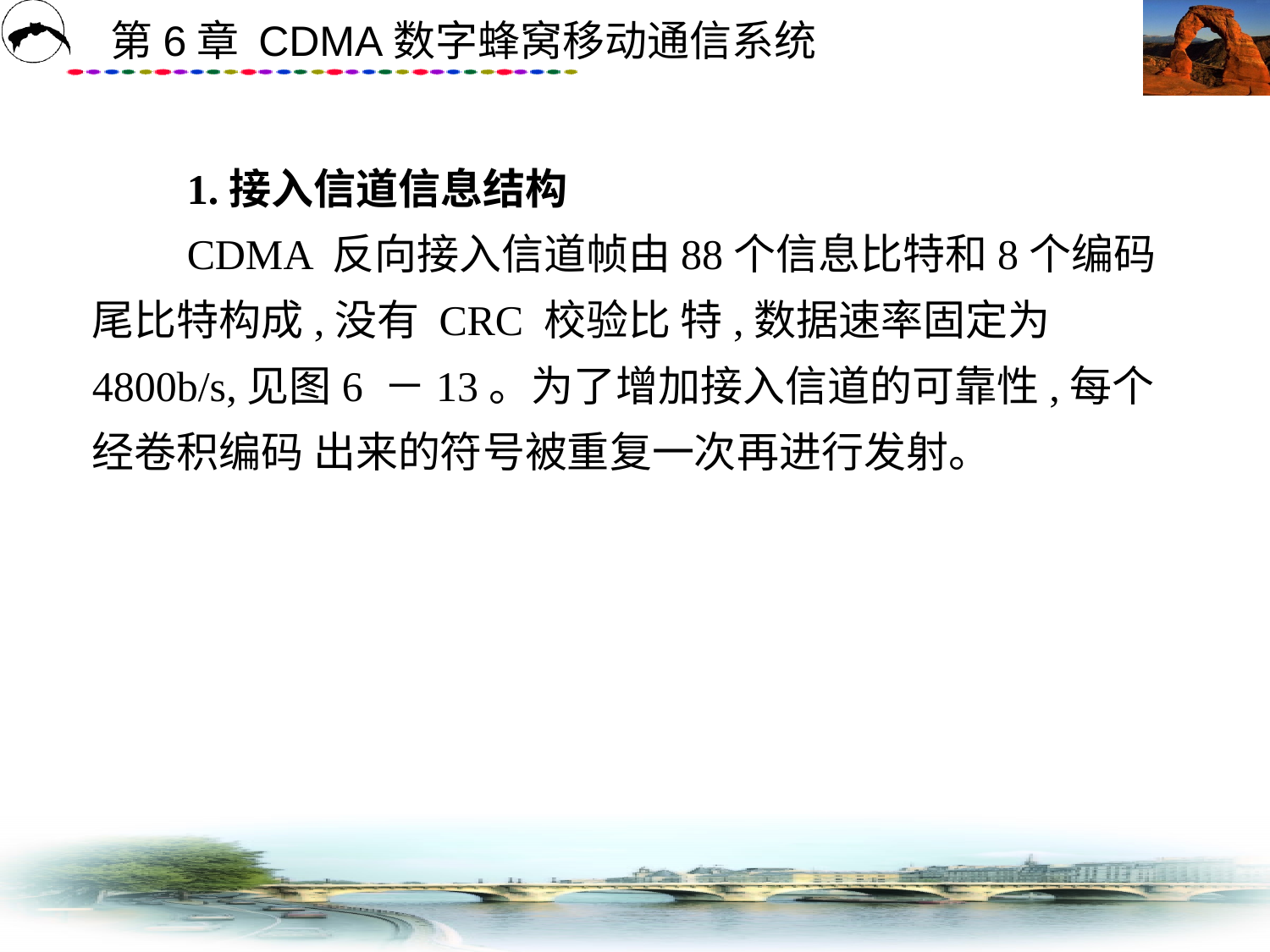

# 1.接入信道信息结构 　　CDMA 反向接入信道帧由88个信息比特和8个编码尾比特构成,没有 CRC 校验比 特,数据速率固定为4800b/s,见图6 －13。为了增加接入信道的可靠性,每个经卷积编码 出来的符号被重复一次再进行发射。